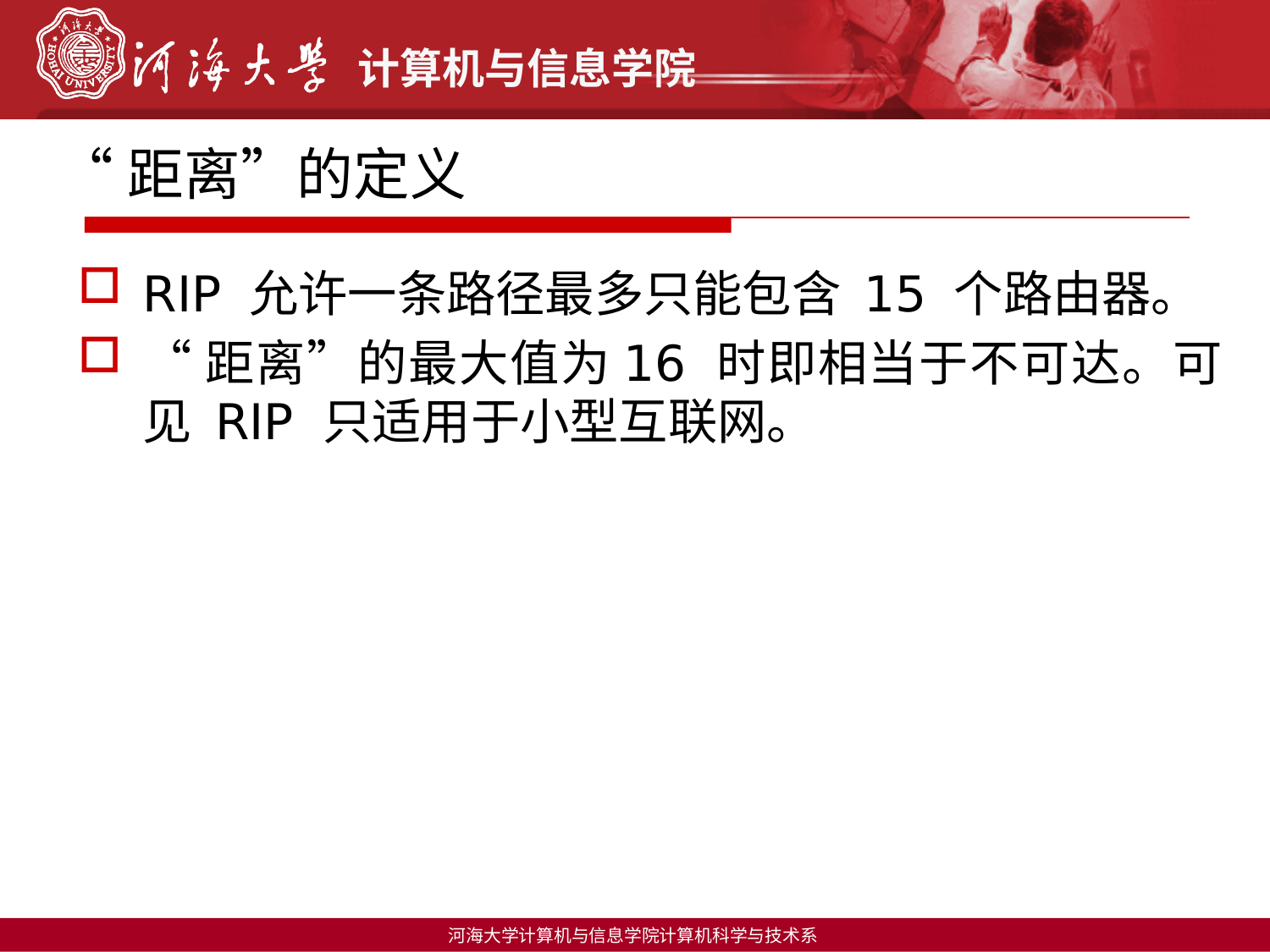

“距离”的定义
RIP 允许一条路径最多只能包含 15 个路由器。
“距离”的最大值为16 时即相当于不可达。可见 RIP 只适用于小型互联网。